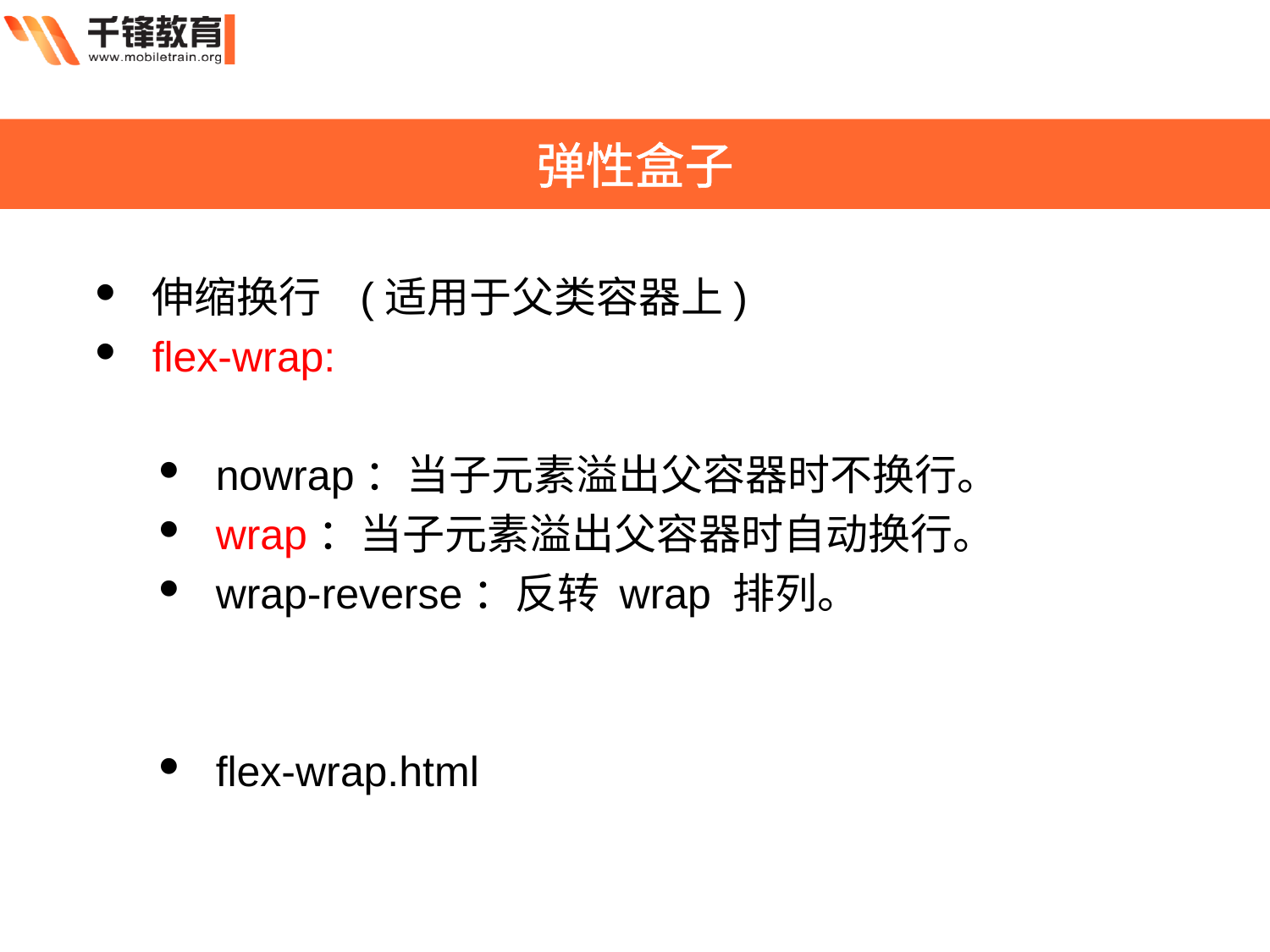

弹性盒子
伸缩换行   (适用于父类容器上)
flex-wrap:

nowrap：当子元素溢出父容器时不换行。
wrap：当子元素溢出父容器时自动换行。
wrap-reverse：反转 wrap 排列。

flex-wrap.html